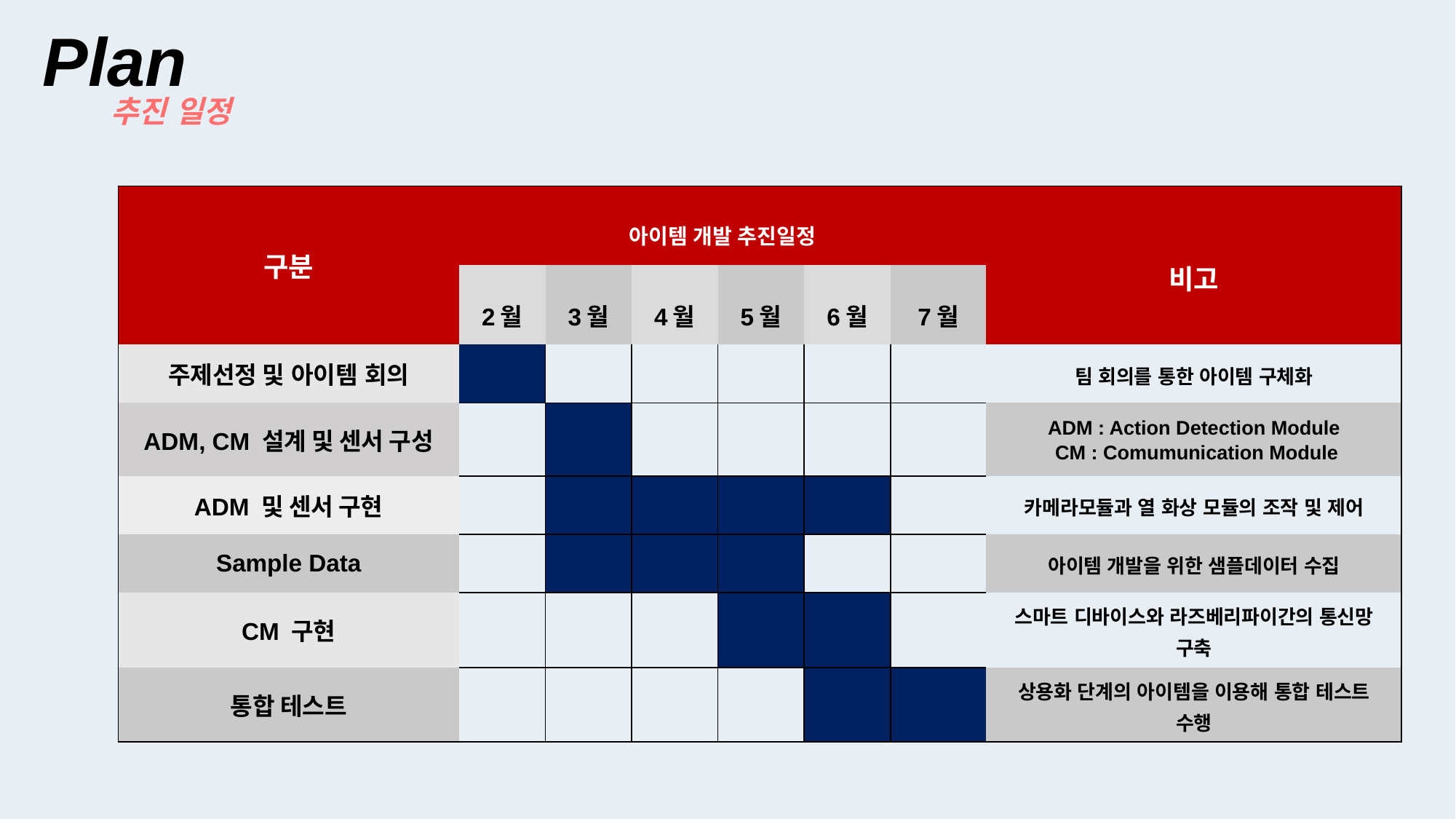

Plan
# 추진 일정
| 구분 | 아이템 개발 추진일정 |  |  |  |  |  | 비고 |
| --- | --- | --- | --- | --- | --- | --- | --- |
|  | 2월 | 3월 | 4월 | 5월 | 6월 | 7월 |  |
| 주제선정 및 아이템 회의 |  |  |  |  |  |  | 팀 회의를 통한 아이템 구체화 |
| ADM, CM 설계 및 센서 구성 |  |  |  |  |  |  | ADM : Action Detection Module CM : Comumunication Module |
| ADM 및 센서 구현 |  |  |  |  |  |  | 카메라모듈과 열 화상 모듈의 조작 및 제어 |
| Sample Data |  |  |  |  |  |  | 아이템 개발을 위한 샘플데이터 수집 |
| CM 구현 |  |  |  |  |  |  | 스마트 디바이스와 라즈베리파이간의 통신망 구축 |
| 통합 테스트 |  |  |  |  |  |  | 상용화 단계의 아이템을 이용해 통합 테스트 수행 |